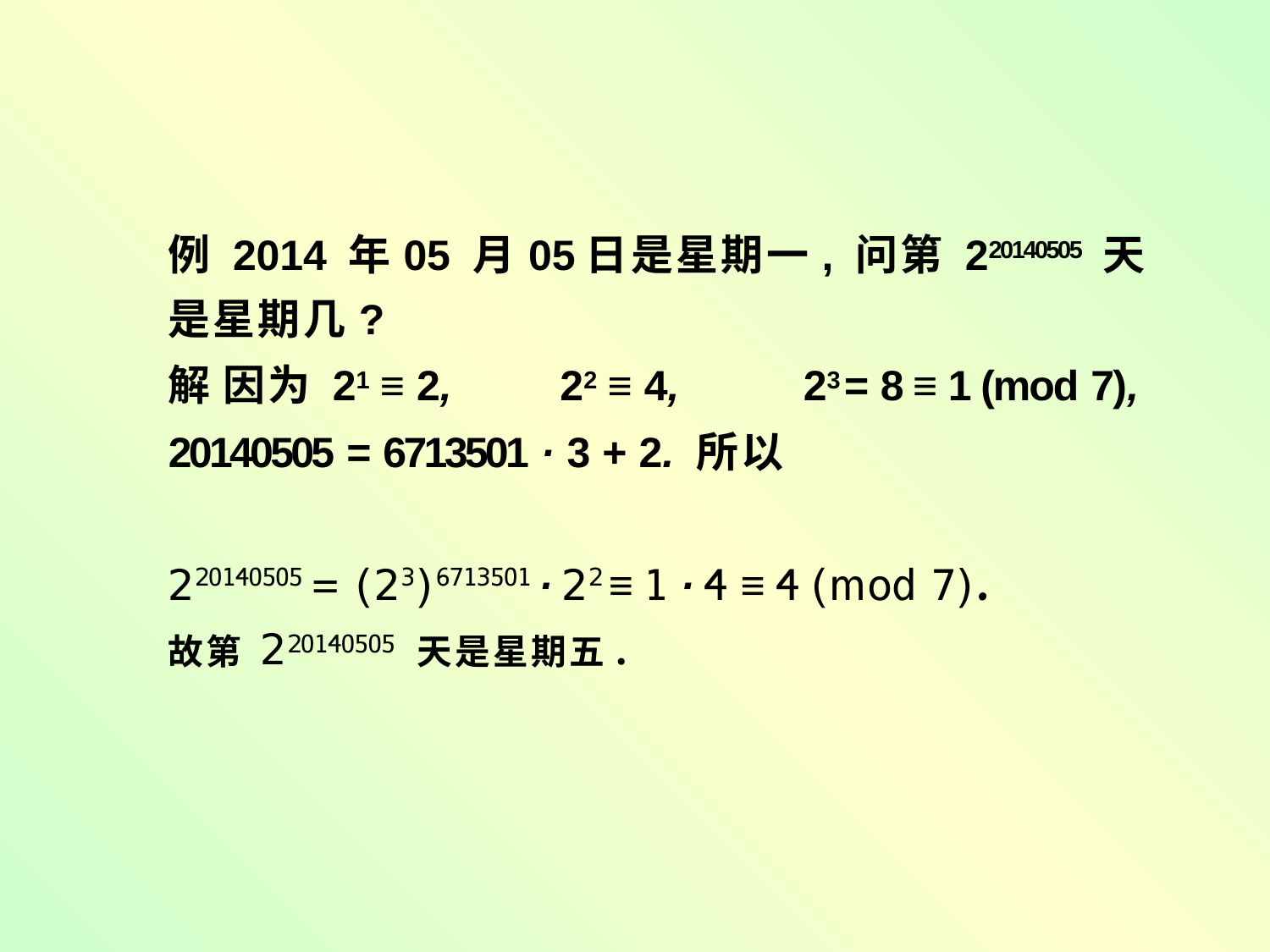

例 2014 年05 月05日是星期一, 问第 220140505 天是星期几?
解 因为 21  ≡ 2,	22  ≡ 4,	23 = 8 ≡ 1 (mod 7),
20140505 = 6713501 · 3 + 2. 所以

220140505 = (23)6713501 · 22 ≡ 1 · 4 ≡ 4 (mod 7).
故第 220140505 天是星期五.